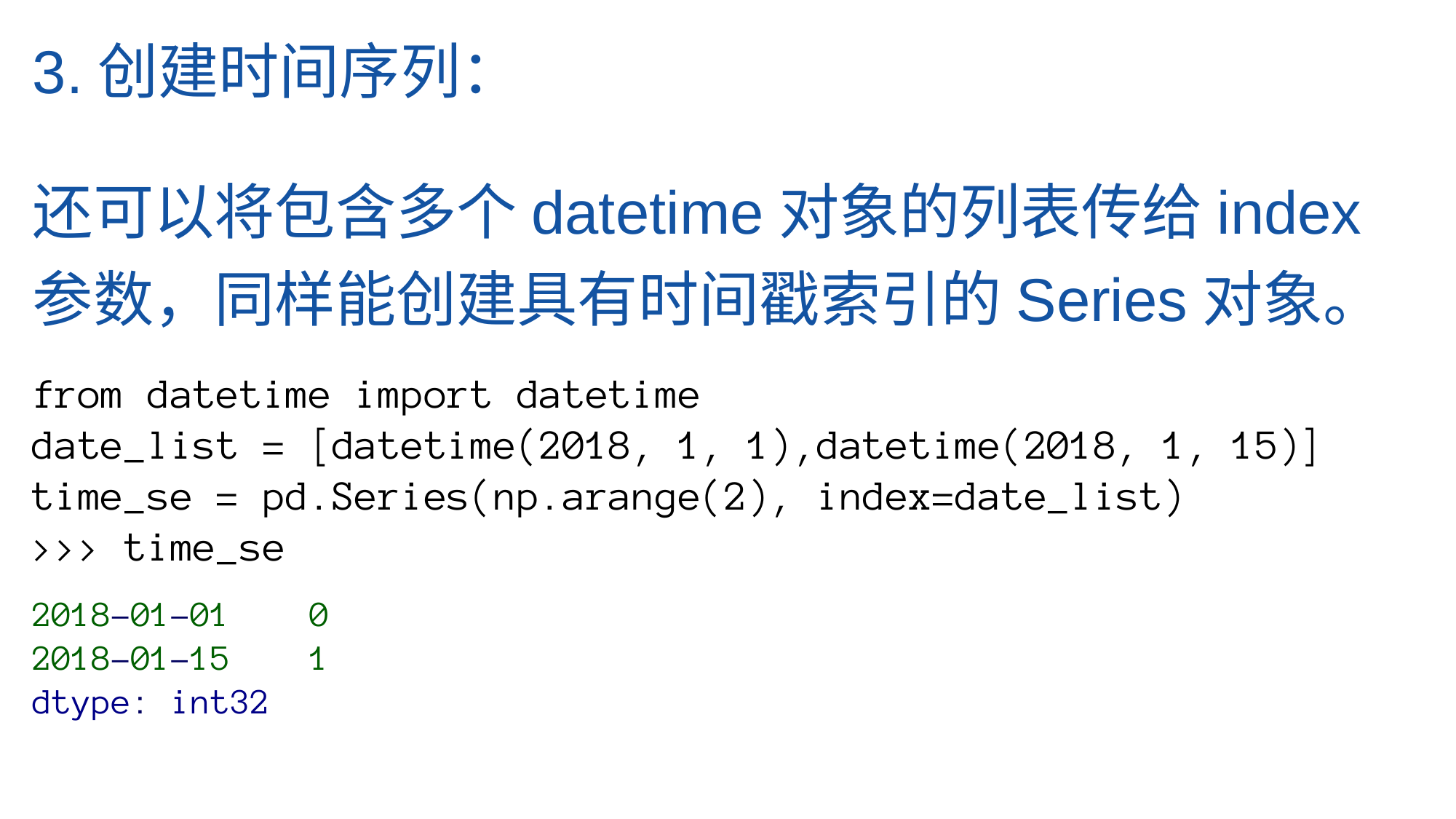

3.创建时间序列：
还可以将包含多个datetime对象的列表传给index参数，同样能创建具有时间戳索引的Series对象。
from datetime import datetime
date_list = [datetime(2018, 1, 1),datetime(2018, 1, 15)]
time_se = pd.Series(np.arange(2), index=date_list)
>>> time_se
2018-01-01    0
2018-01-15    1
dtype: int32